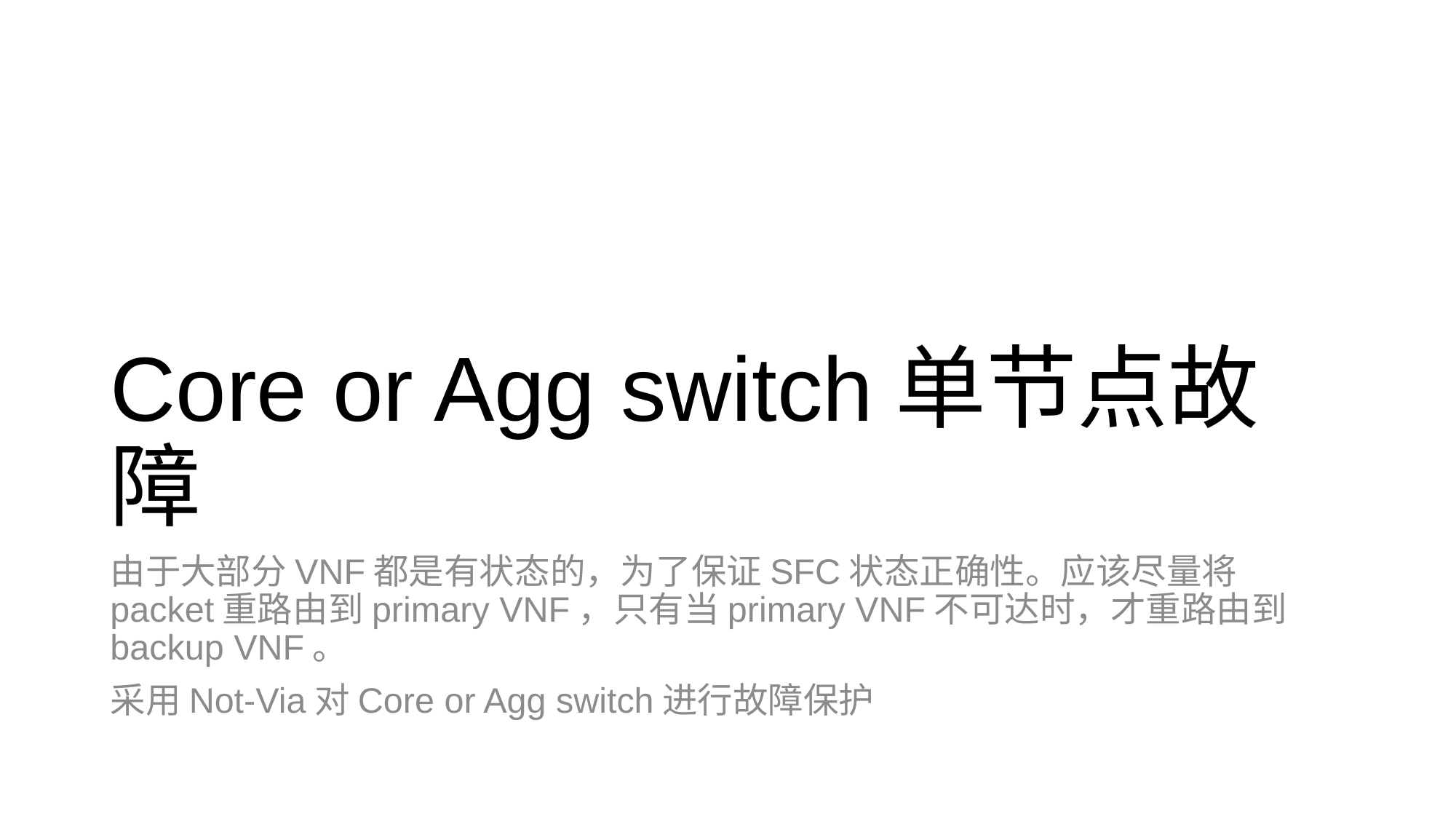

# Core or Agg switch单节点故障
由于大部分VNF都是有状态的，为了保证SFC状态正确性。应该尽量将packet重路由到primary VNF，只有当primary VNF不可达时，才重路由到backup VNF。
采用Not-Via对Core or Agg switch进行故障保护